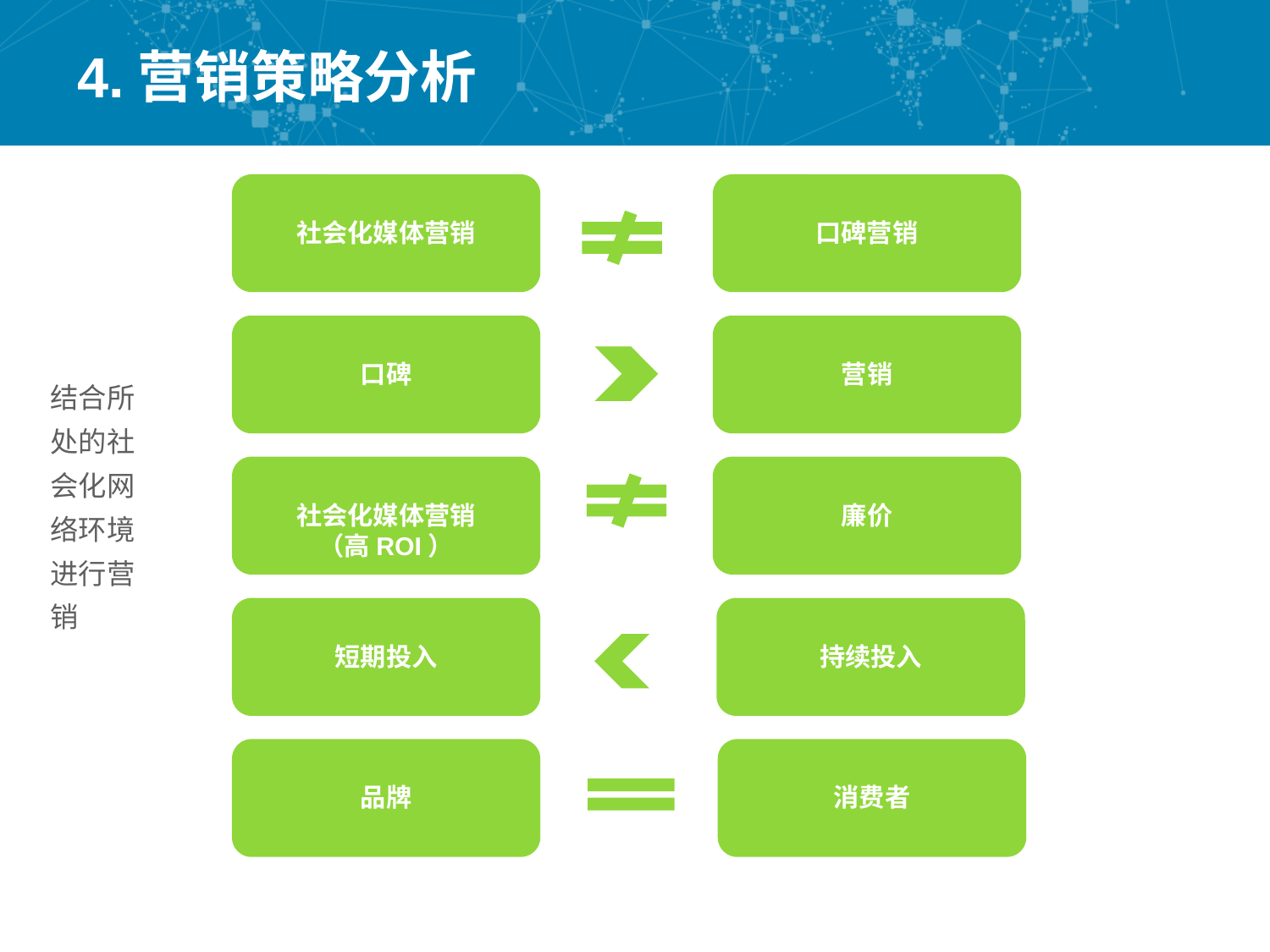

# 4.营销策略分析

社会化媒体营销

口碑营销

口碑

营销

结合所处的社会化网络环境进行营销

社会化媒体营销
（高ROI）

廉价

短期投入

持续投入

品牌

消费者